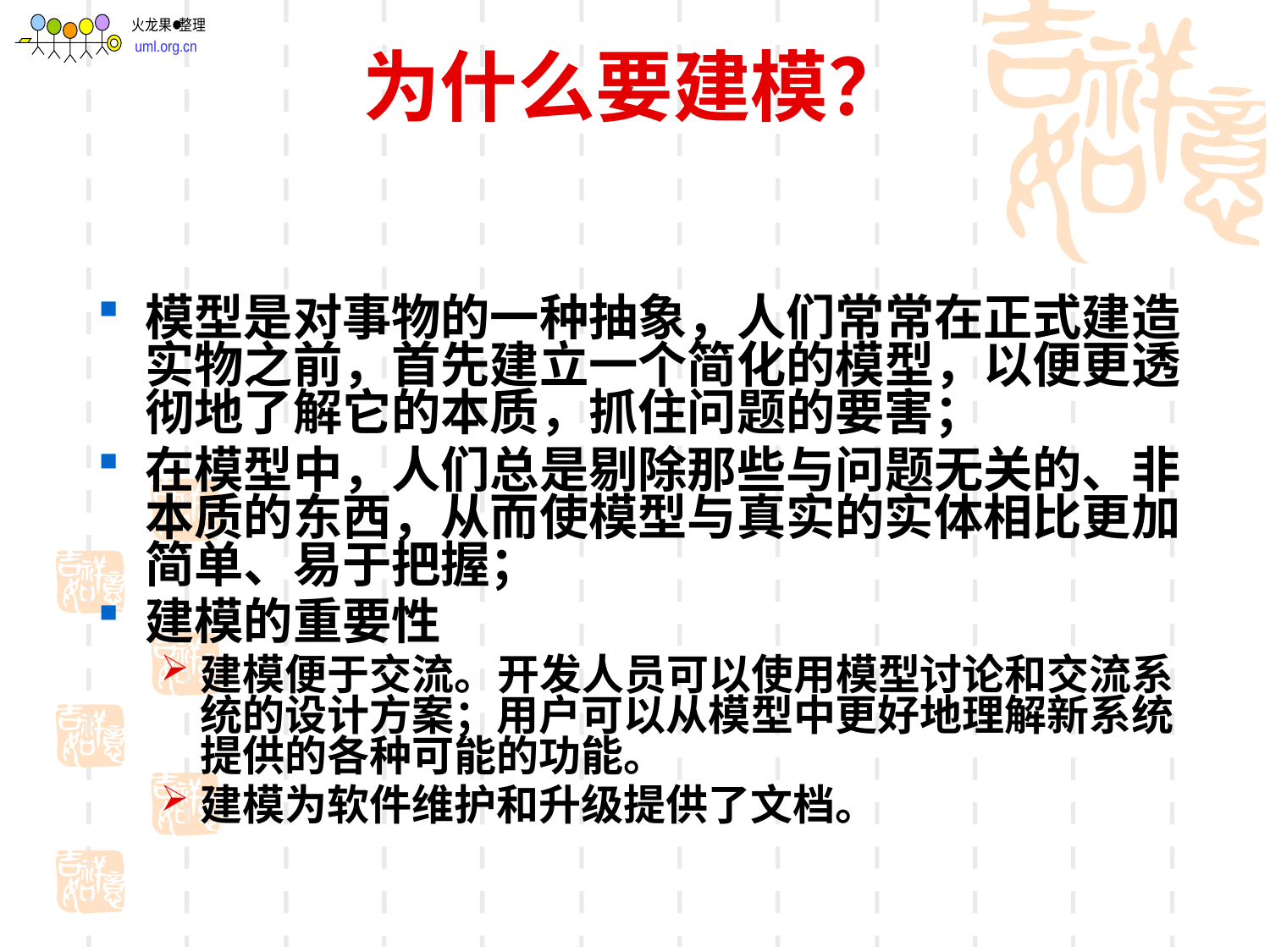

# 为什么要建模？

模型是对事物的一种抽象，人们常常在正式建造实物之前，首先建立一个简化的模型，以便更透彻地了解它的本质，抓住问题的要害；
在模型中，人们总是剔除那些与问题无关的、非本质的东西，从而使模型与真实的实体相比更加简单、易于把握；
建模的重要性
建模便于交流。开发人员可以使用模型讨论和交流系统的设计方案；用户可以从模型中更好地理解新系统提供的各种可能的功能。
建模为软件维护和升级提供了文档。